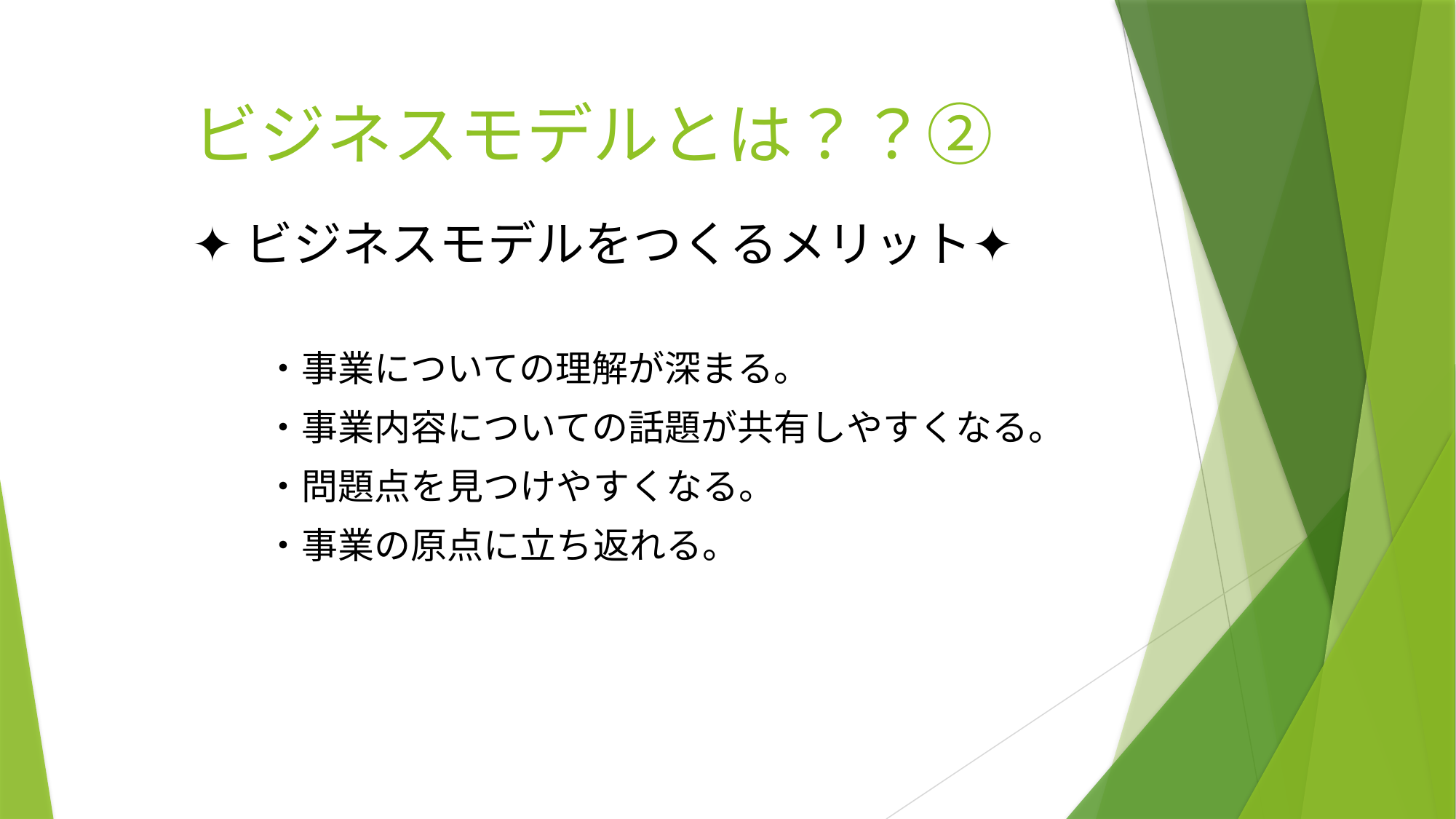

# ビジネスモデルとは？？②
✦ビジネスモデルをつくるメリット✦

　　・事業についての理解が深まる。
　　・事業内容についての話題が共有しやすくなる。
　　・問題点を見つけやすくなる。
　　・事業の原点に立ち返れる。